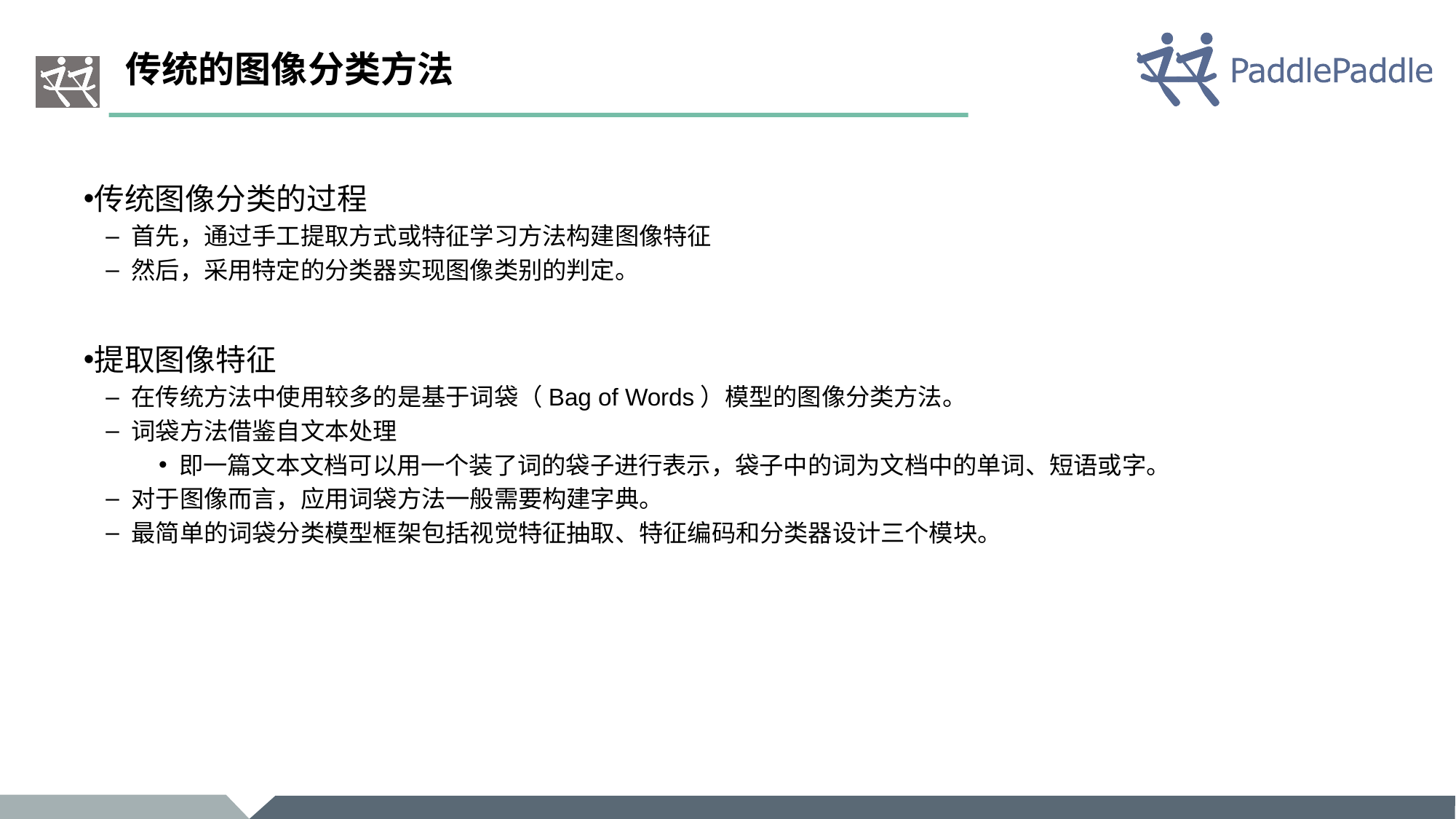

# 传统的图像分类方法
传统图像分类的过程
首先，通过手工提取方式或特征学习方法构建图像特征
然后，采用特定的分类器实现图像类别的判定。

提取图像特征
在传统方法中使用较多的是基于词袋（Bag of Words）模型的图像分类方法。
词袋方法借鉴自文本处理
即一篇文本文档可以用一个装了词的袋子进行表示，袋子中的词为文档中的单词、短语或字。
对于图像而言，应用词袋方法一般需要构建字典。
最简单的词袋分类模型框架包括视觉特征抽取、特征编码和分类器设计三个模块。